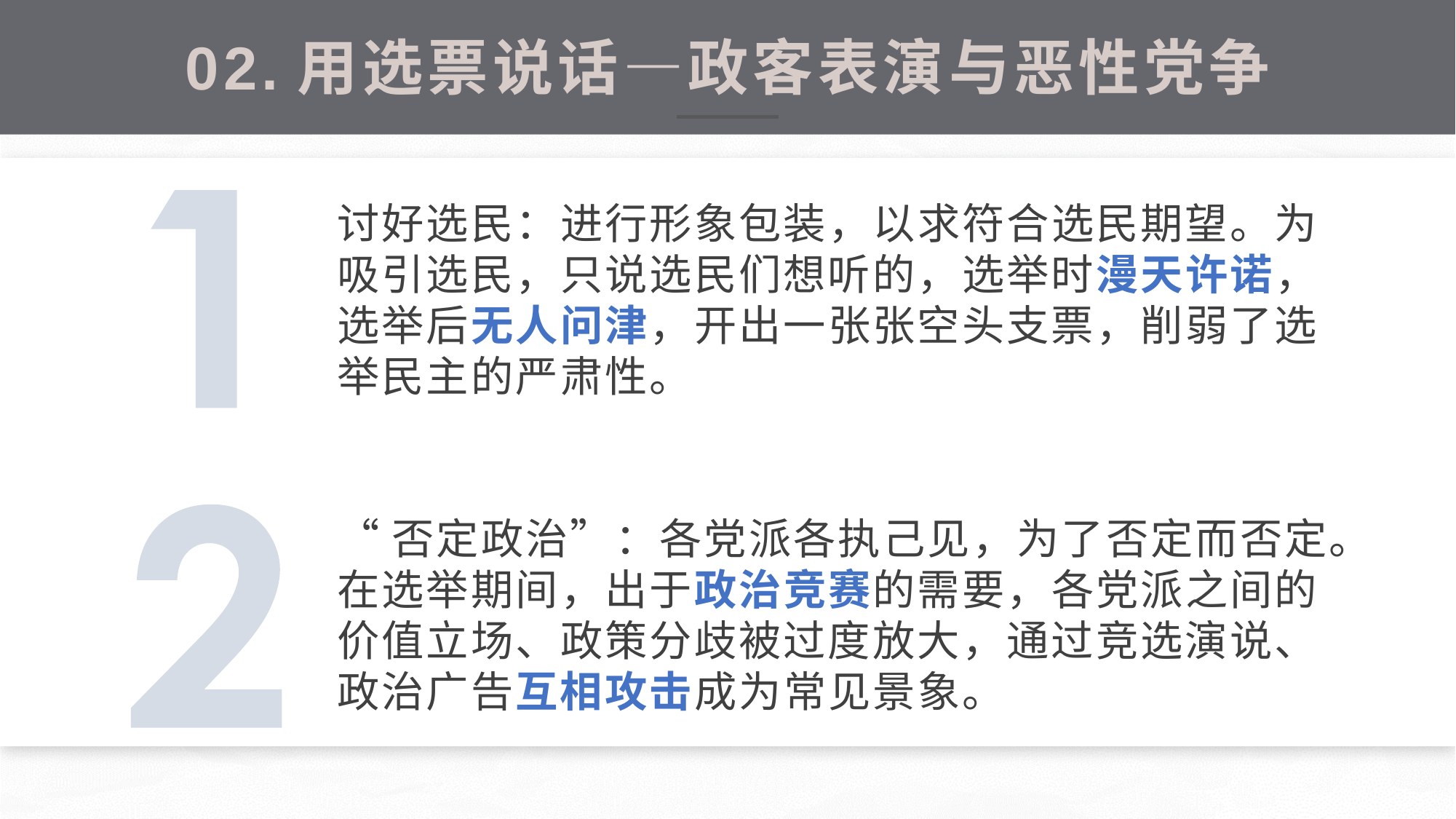

02.用选票说话—政客表演与恶性党争

讨好选民：进行形象包装，以求符合选民期望。为吸引选民，只说选民们想听的，选举时漫天许诺，选举后无人问津，开出一张张空头支票，削弱了选举民主的严肃性。

“否定政治”：各党派各执己见，为了否定而否定。在选举期间，出于政治竞赛的需要，各党派之间的价值立场、政策分歧被过度放大，通过竞选演说、政治广告互相攻击成为常见景象。